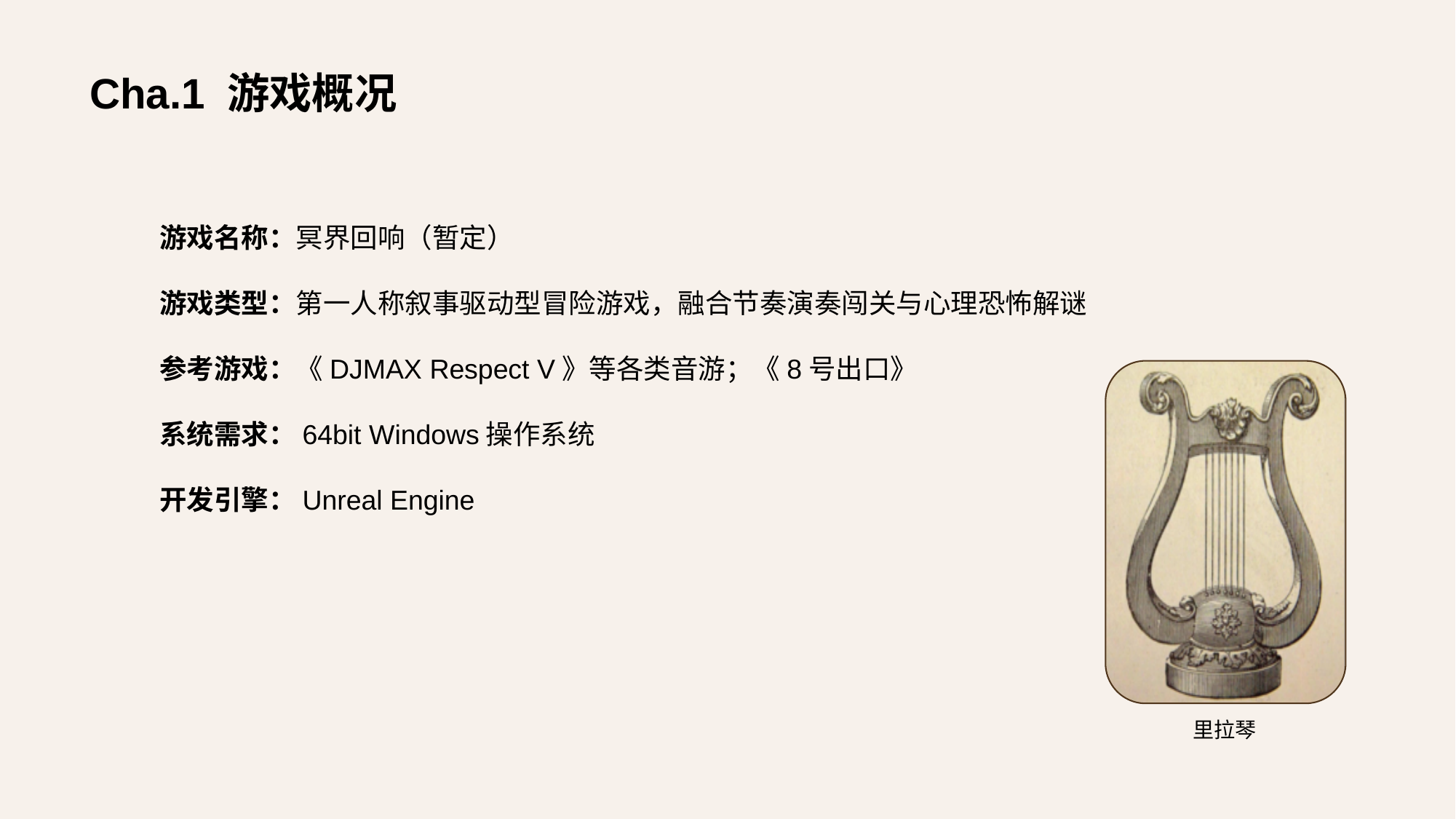

# Cha.1 游戏概况
游戏名称：冥界回响（暂定）

游戏类型：第一人称叙事驱动型冒险游戏，融合节奏演奏闯关与心理恐怖解谜

参考游戏：《DJMAX Respect V》等各类音游；《8号出口》

系统需求：64bit Windows操作系统

开发引擎：Unreal Engine

里拉琴